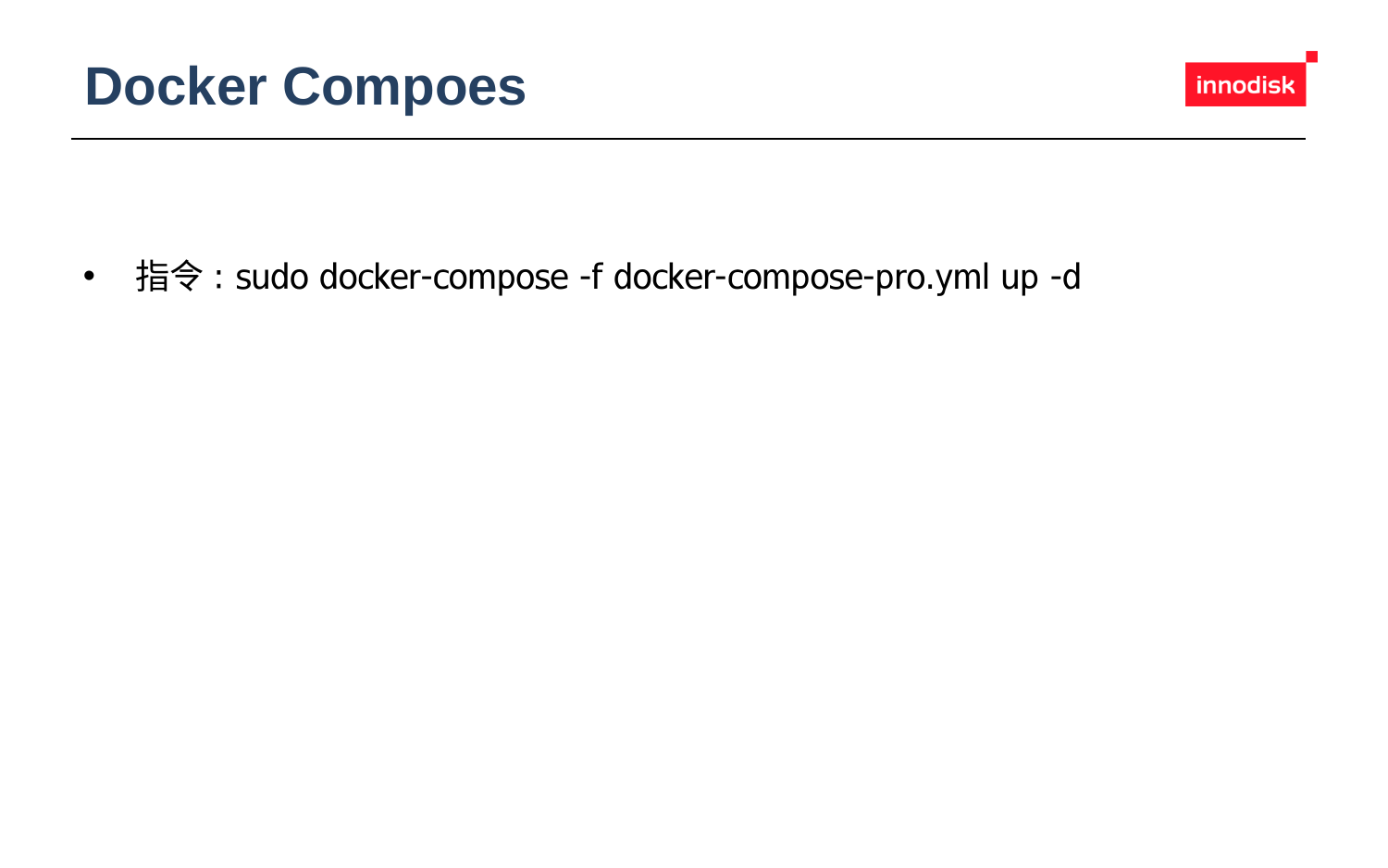

# Docker Compoes
指令: sudo docker-compose -f docker-compose-pro.yml up -d